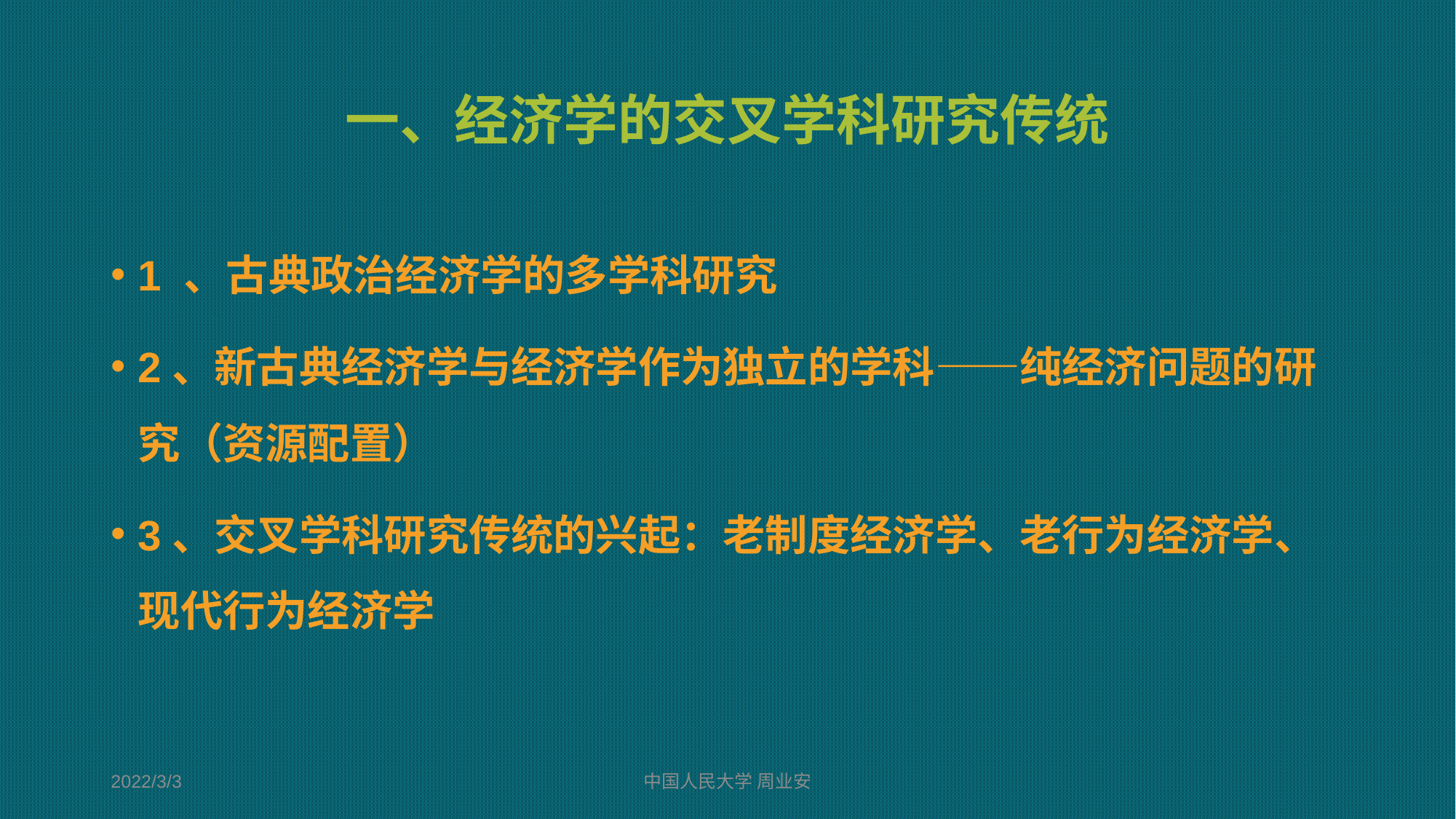

# 一、经济学的交叉学科研究传统
1 、古典政治经济学的多学科研究
2、新古典经济学与经济学作为独立的学科——纯经济问题的研究（资源配置）
3、交叉学科研究传统的兴起：老制度经济学、老行为经济学、现代行为经济学

2022/3/3
中国人民大学 周业安